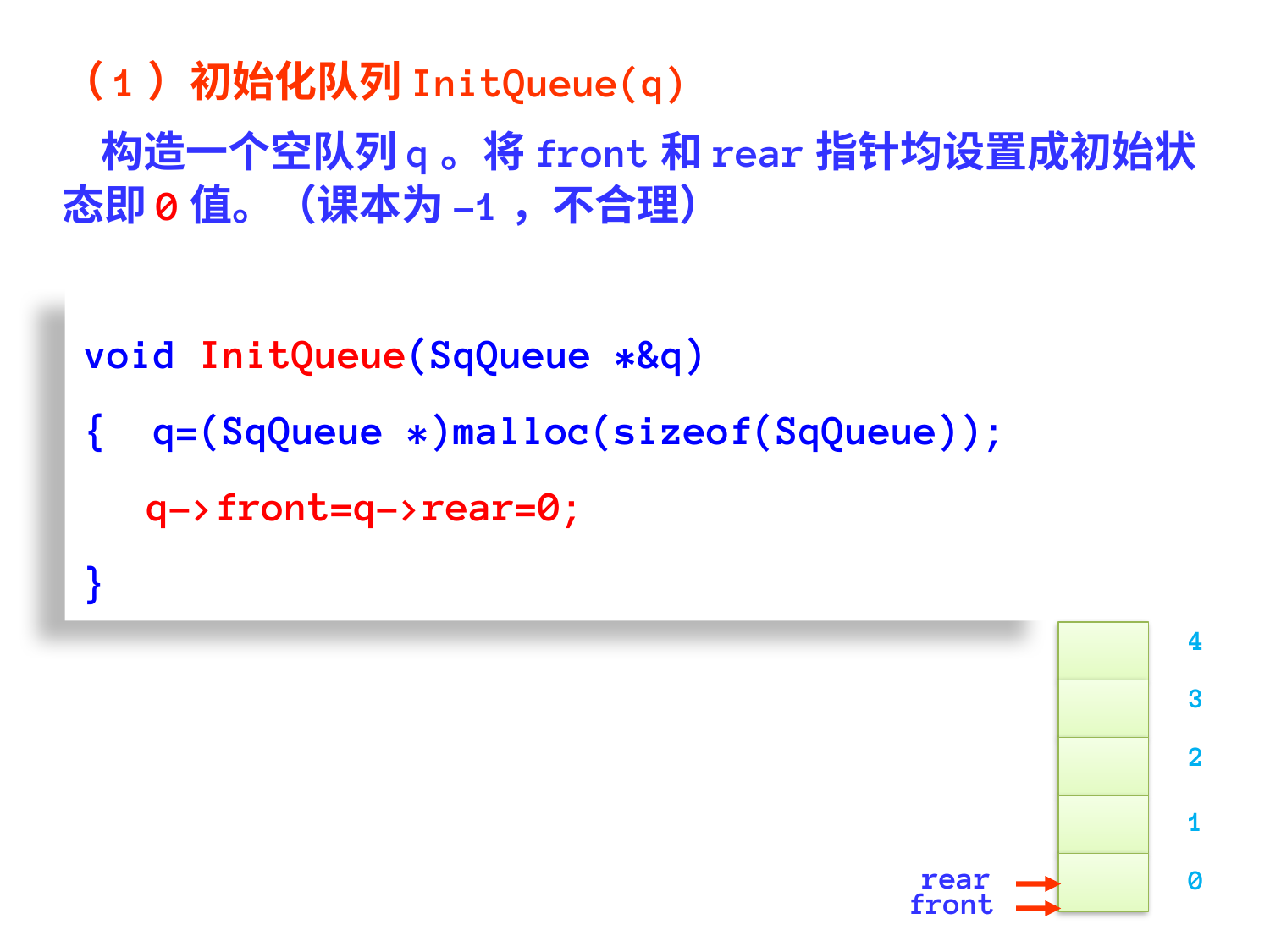

（1）初始化队列InitQueue(q)
   构造一个空队列q。将front和rear指针均设置成初始状态即0值。（课本为-1，不合理）
void InitQueue(SqQueue *&q)
{  q=(SqQueue *)malloc(sizeof(SqQueue));
　 q->front=q->rear=0;
}
4

3

2

1
rear

0
front